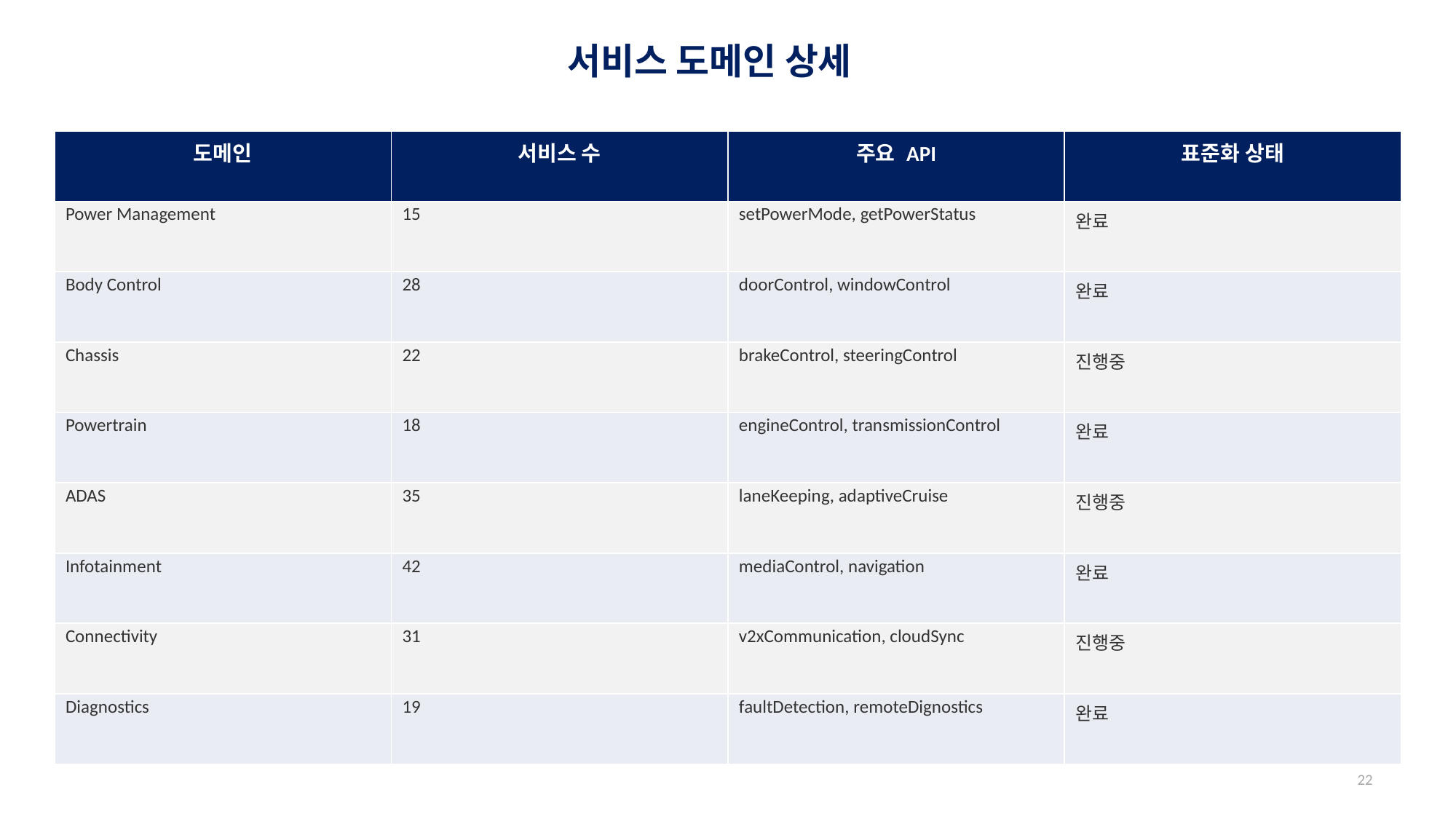

서비스 도메인 상세
#
| 도메인 | 서비스 수 | 주요 API | 표준화 상태 |
| --- | --- | --- | --- |
| Power Management | 15 | setPowerMode, getPowerStatus | 완료 |
| Body Control | 28 | doorControl, windowControl | 완료 |
| Chassis | 22 | brakeControl, steeringControl | 진행중 |
| Powertrain | 18 | engineControl, transmissionControl | 완료 |
| ADAS | 35 | laneKeeping, adaptiveCruise | 진행중 |
| Infotainment | 42 | mediaControl, navigation | 완료 |
| Connectivity | 31 | v2xCommunication, cloudSync | 진행중 |
| Diagnostics | 19 | faultDetection, remoteDignostics | 완료 |
22